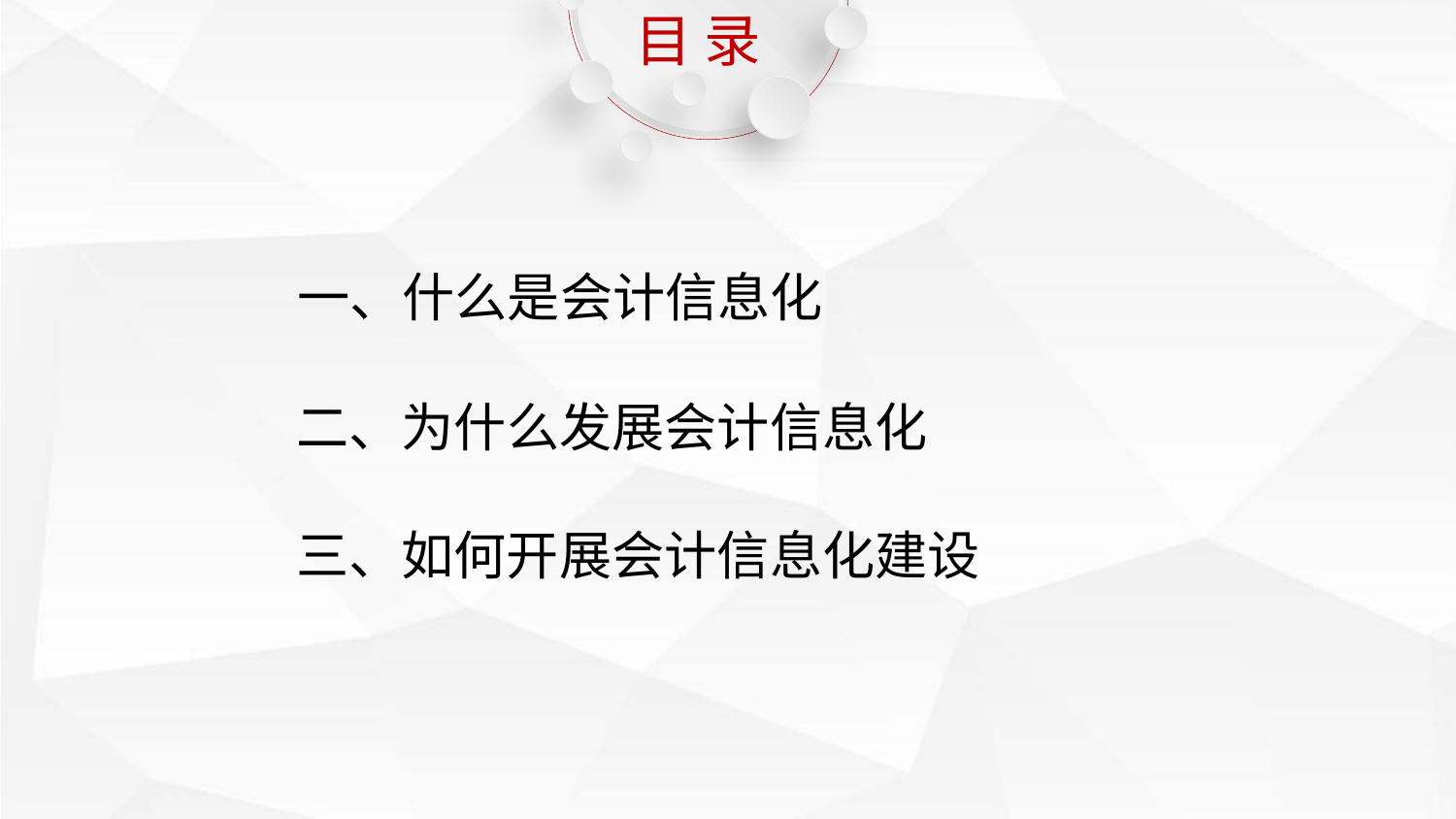

目 录

一、什么是会计信息化
二、为什么发展会计信息化
三、如何开展会计信息化建设